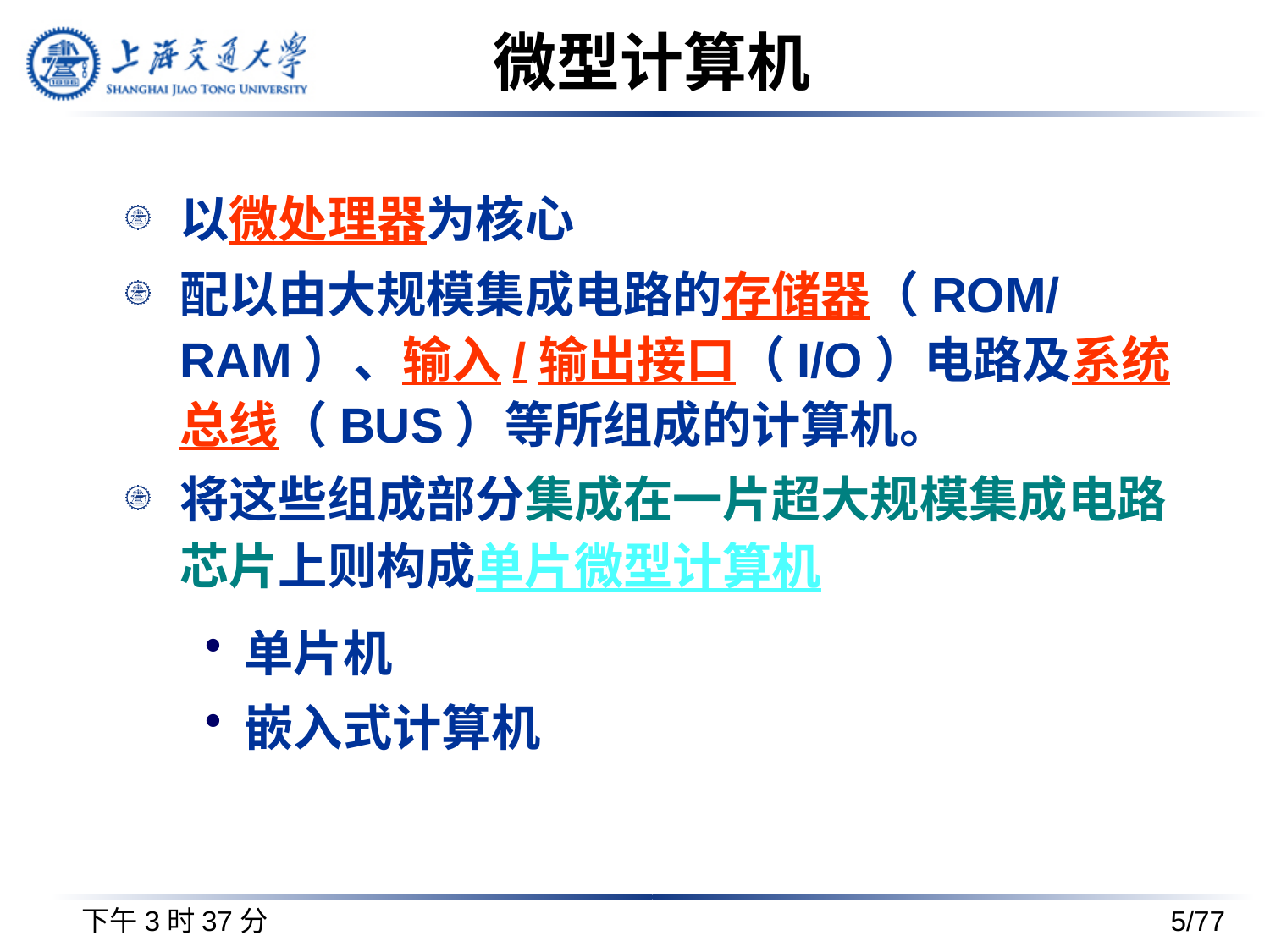

# 微型计算机
以微处理器为核心
配以由大规模集成电路的存储器（ROM/RAM）、输入/输出接口（I/O）电路及系统总线（BUS）等所组成的计算机。
将这些组成部分集成在一片超大规模集成电路芯片上则构成单片微型计算机
单片机
嵌入式计算机
下午3时37分
5/77